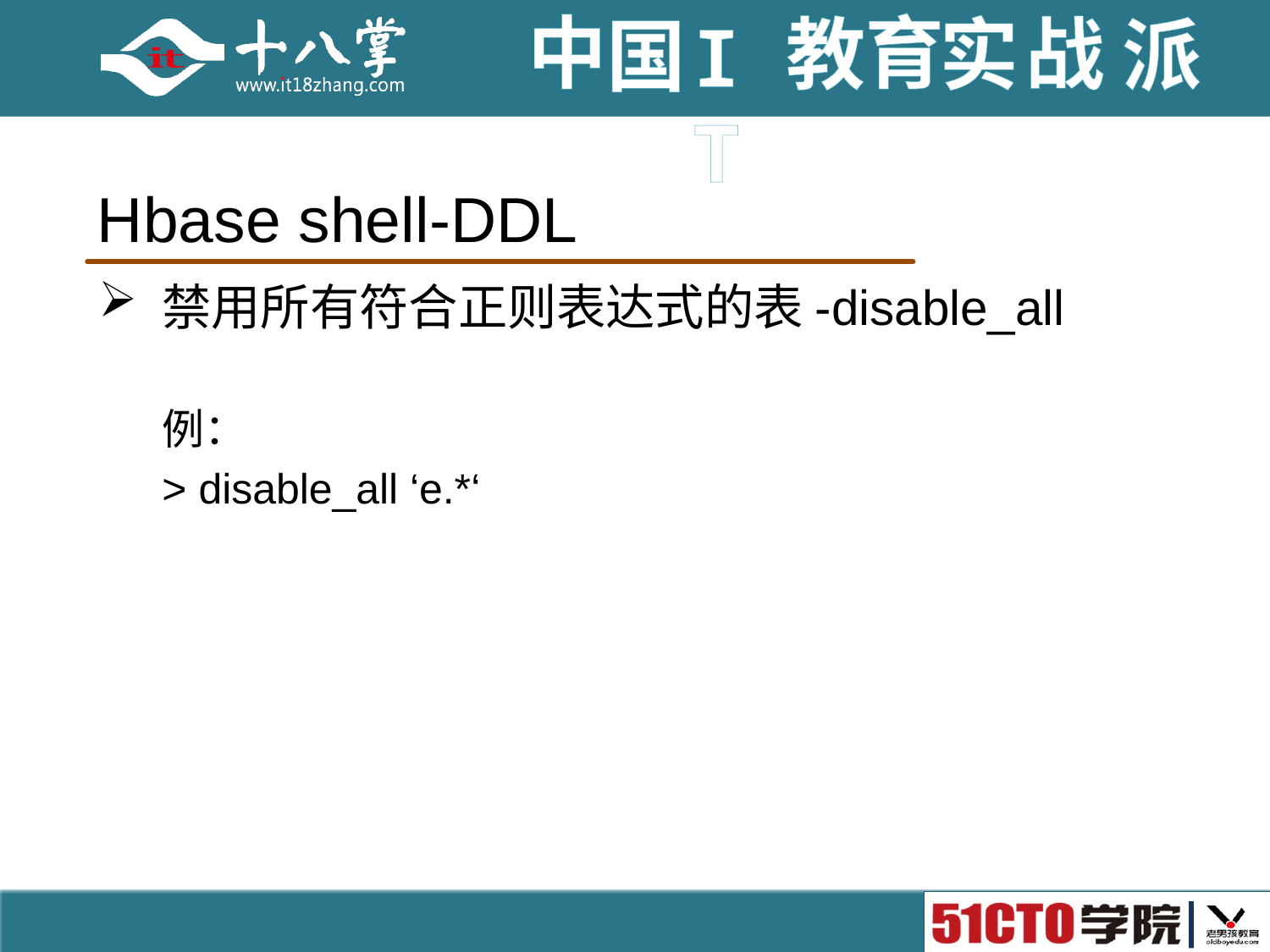

# Hbase shell-DDL
禁用所有符合正则表达式的表-disable_all

例：
> disable_all ‘e.*‘